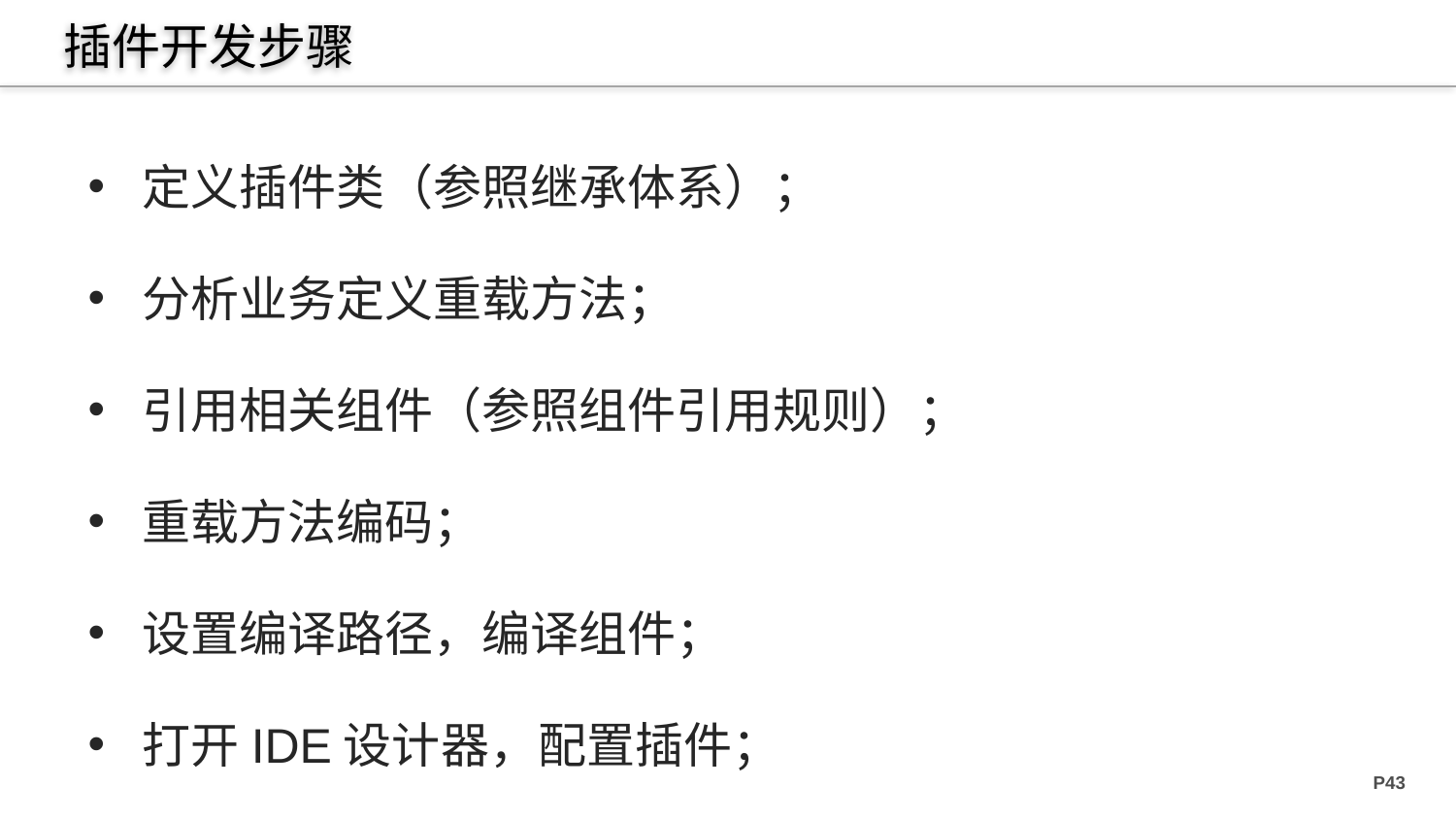

# 插件开发步骤

定义插件类（参照继承体系）；
分析业务定义重载方法；
引用相关组件（参照组件引用规则）；
重载方法编码；
设置编译路径，编译组件；
打开IDE设计器，配置插件；